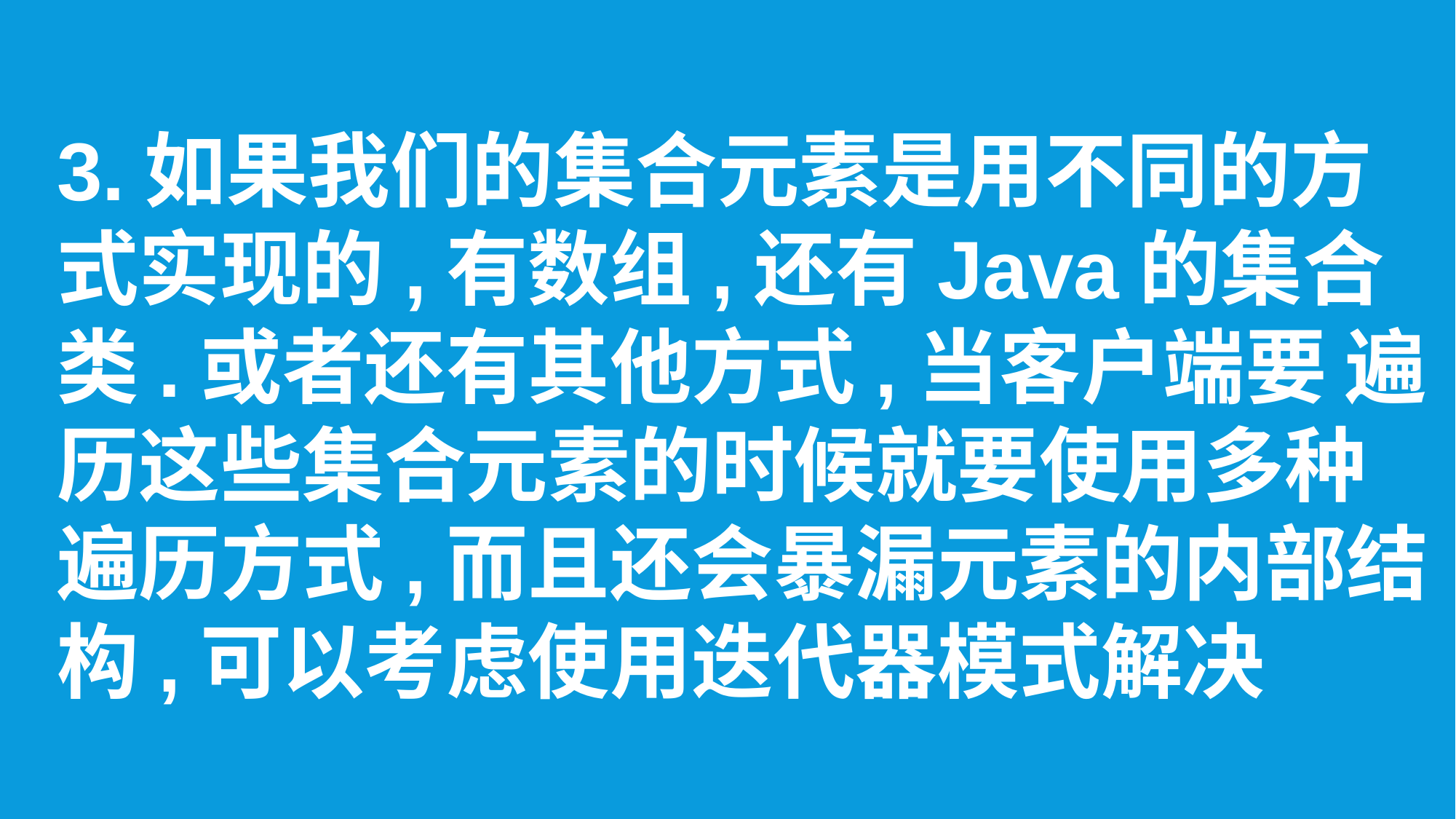

3.如果我们的集合元素是用不同的方式实现的,有数组,还有Java的集合类.或者还有其他方式,当客户端要 遍历这些集合元素的时候就要使用多种遍历方式,而且还会暴漏元素的内部结构,可以考虑使用迭代器模式解决